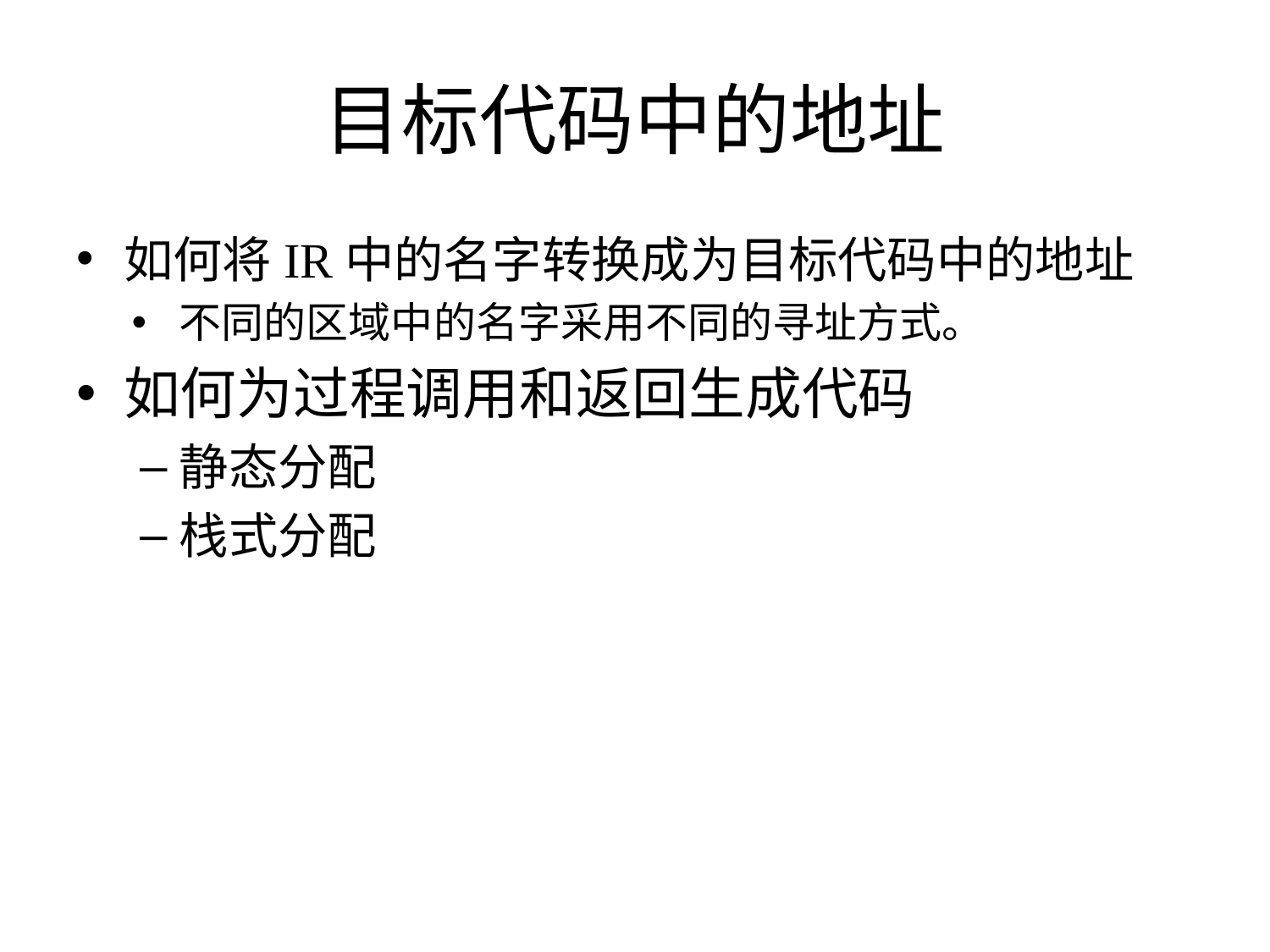

# 目标代码中的地址
如何将IR中的名字转换成为目标代码中的地址
不同的区域中的名字采用不同的寻址方式。
如何为过程调用和返回生成代码
静态分配
栈式分配